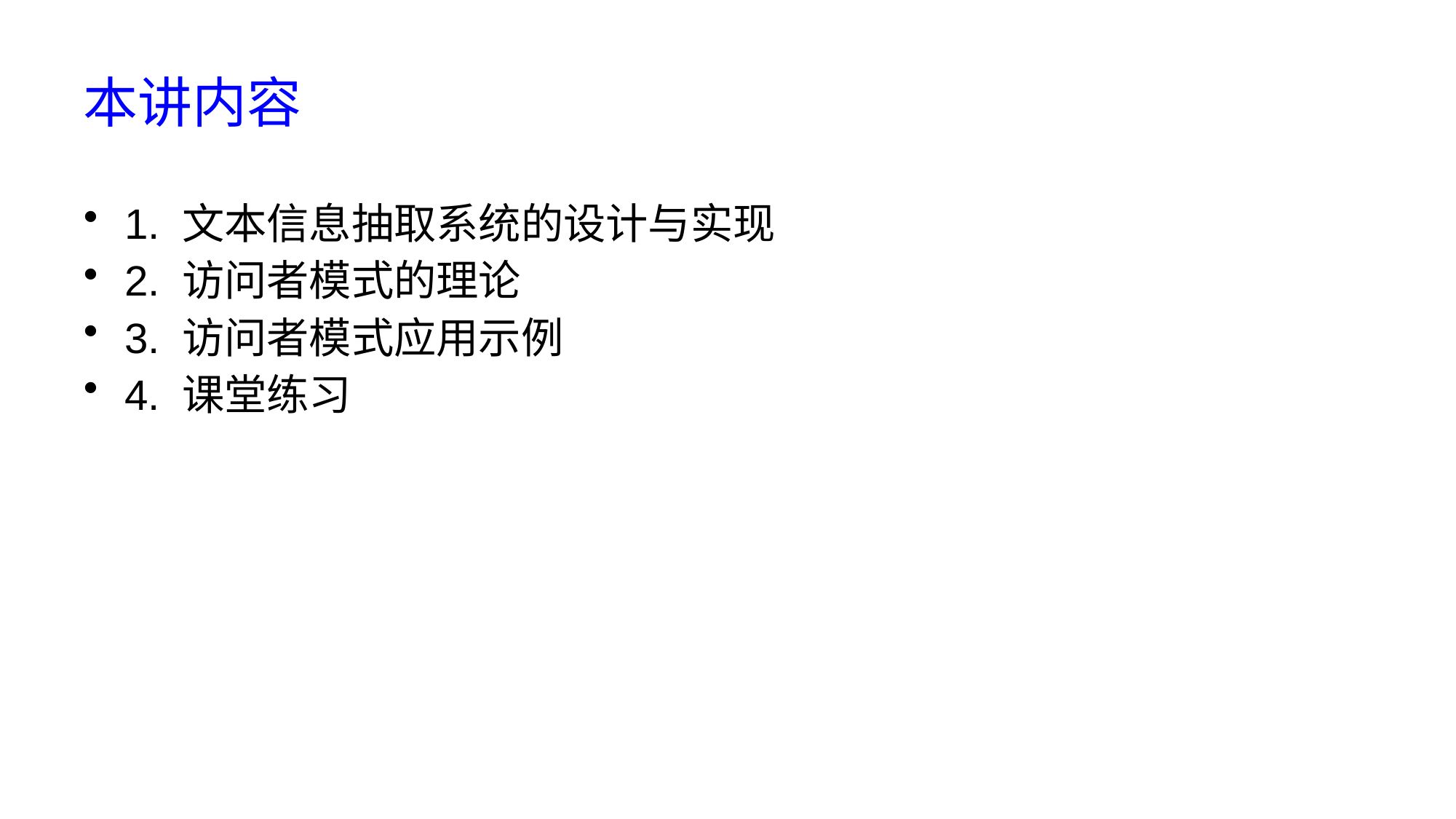

# 本讲内容
1. 文本信息抽取系统的设计与实现
2. 访问者模式的理论
3. 访问者模式应用示例
4. 课堂练习
2